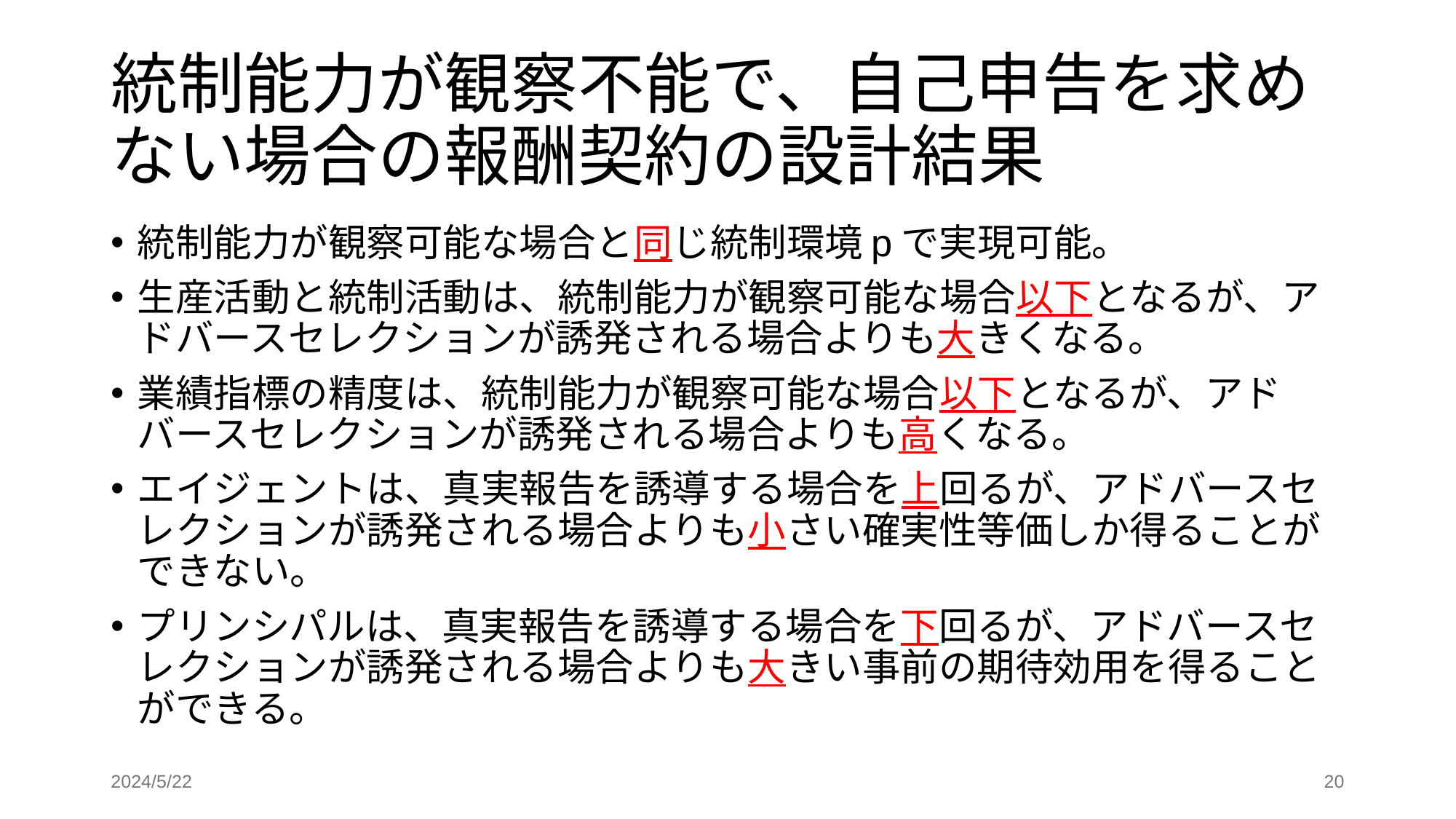

# 統制能力が観察不能で、自己申告を求めない場合の報酬契約の設計結果
統制能力が観察可能な場合と同じ統制環境pで実現可能。
生産活動と統制活動は、統制能力が観察可能な場合以下となるが、アドバースセレクションが誘発される場合よりも大きくなる。
業績指標の精度は、統制能力が観察可能な場合以下となるが、アドバースセレクションが誘発される場合よりも高くなる。
エイジェントは、真実報告を誘導する場合を上回るが、アドバースセレクションが誘発される場合よりも小さい確実性等価しか得ることができない。
プリンシパルは、真実報告を誘導する場合を下回るが、アドバースセレクションが誘発される場合よりも大きい事前の期待効用を得ることができる。
2024/5/22
20